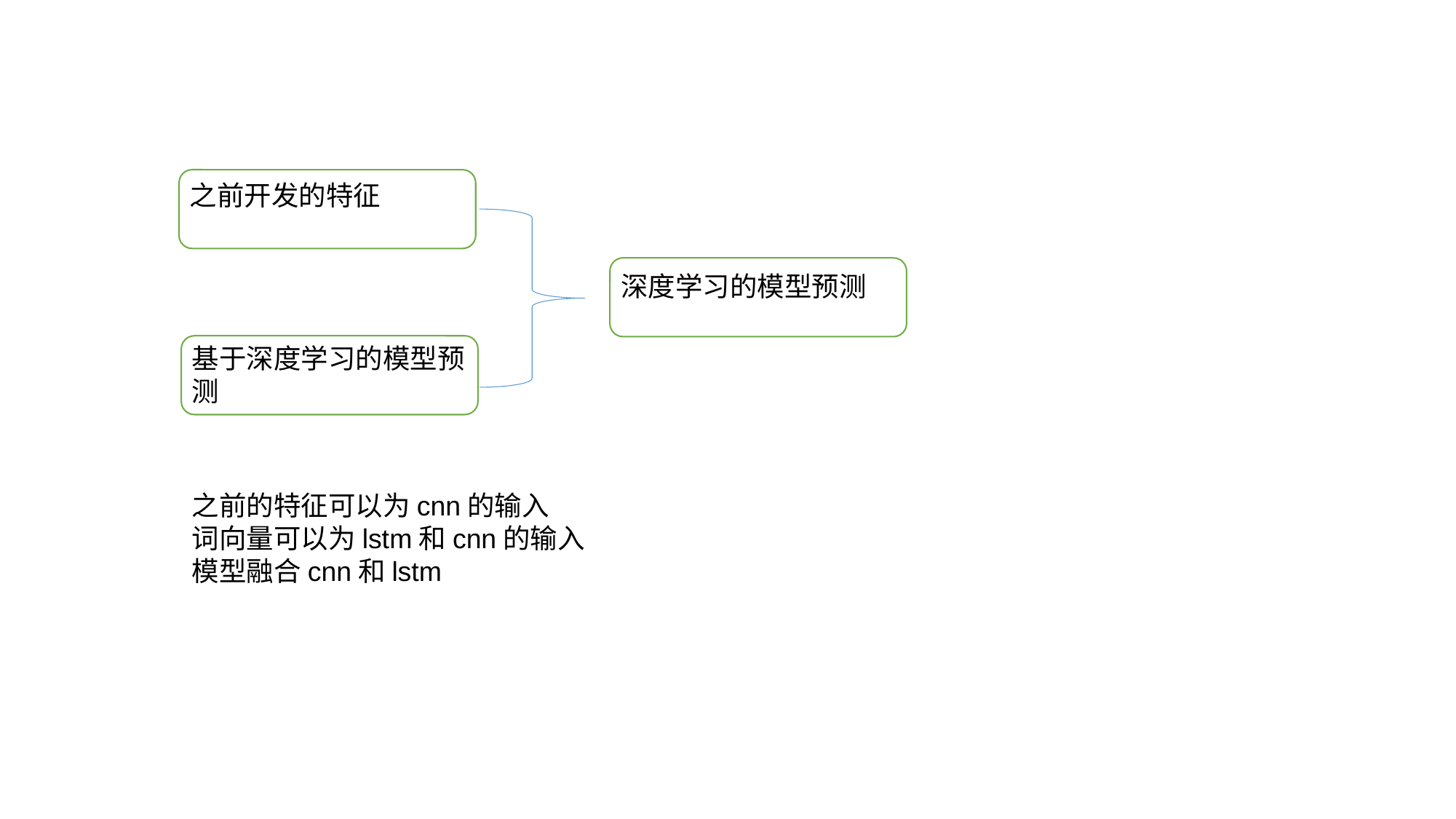

之前开发的特征

深度学习的模型预测

基于深度学习的模型预测
之前的特征可以为cnn的输入
词向量可以为lstm和cnn的输入
模型融合cnn和lstm